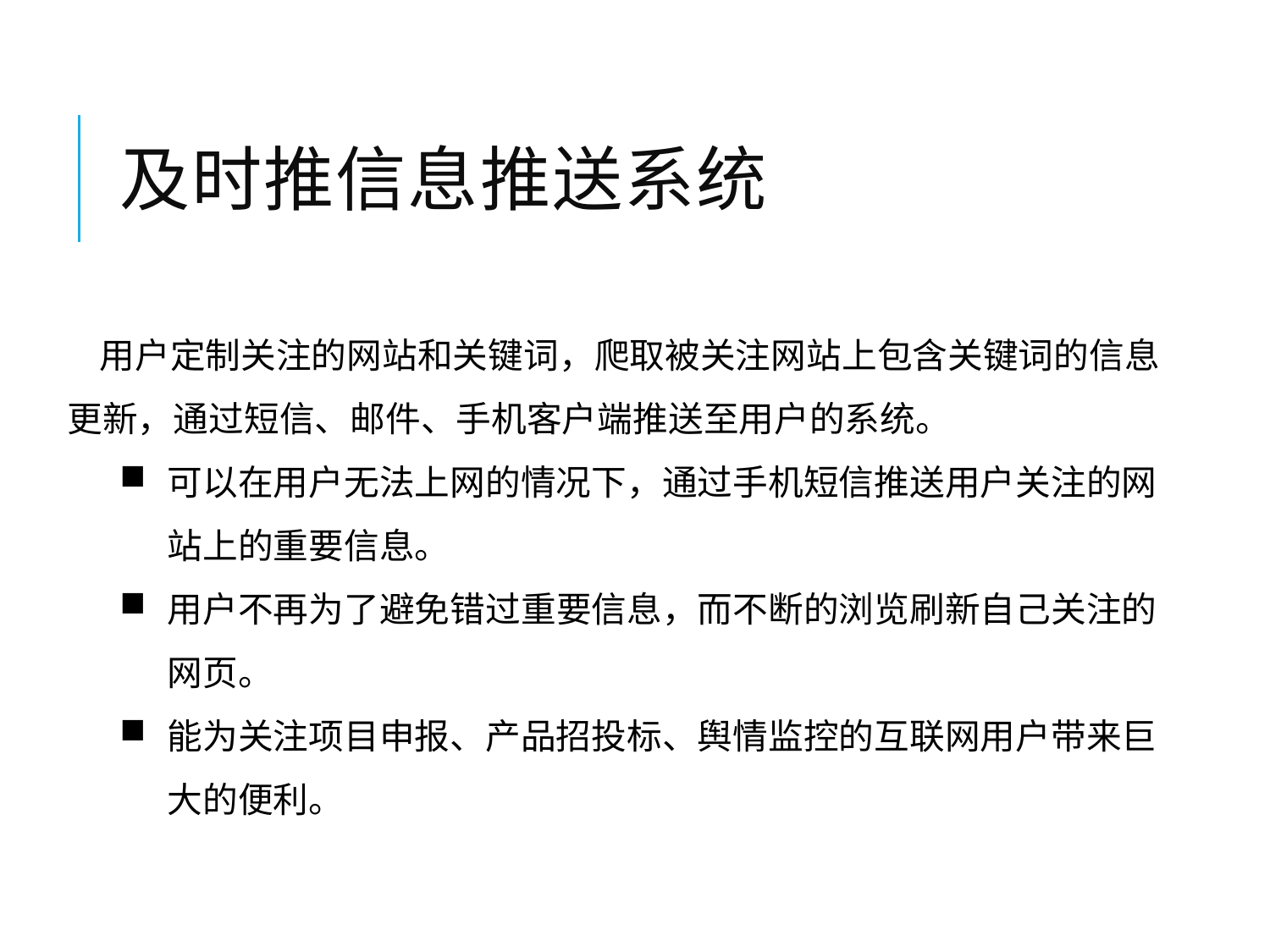

# 及时推信息推送系统
   用户定制关注的网站和关键词，爬取被关注网站上包含关键词的信息更新，通过短信、邮件、手机客户端推送至用户的系统。
可以在用户无法上网的情况下，通过手机短信推送用户关注的网站上的重要信息。
用户不再为了避免错过重要信息，而不断的浏览刷新自己关注的网页。
能为关注项目申报、产品招投标、舆情监控的互联网用户带来巨大的便利。